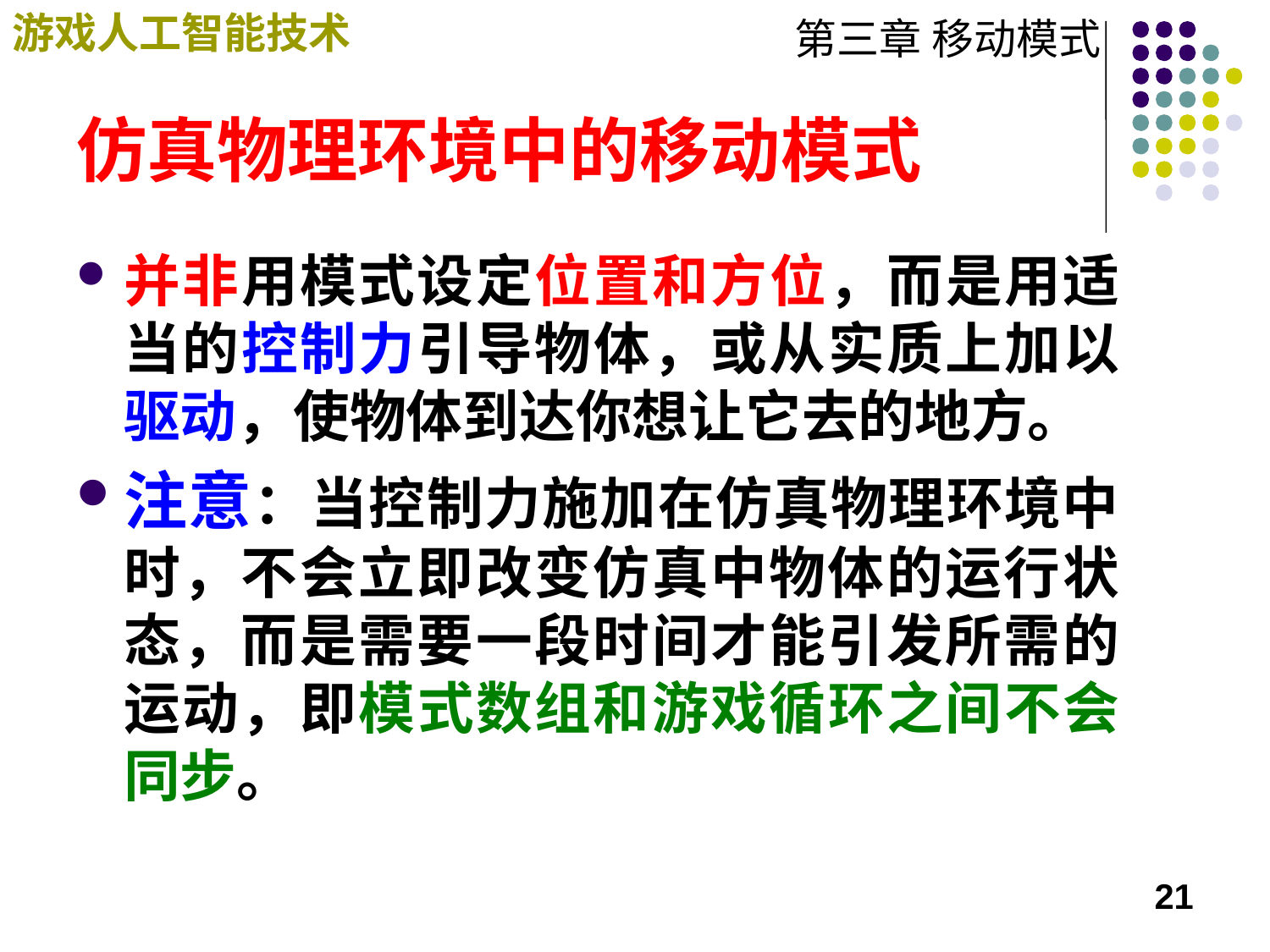

# 仿真物理环境中的移动模式
并非用模式设定位置和方位，而是用适当的控制力引导物体，或从实质上加以驱动，使物体到达你想让它去的地方。
注意：当控制力施加在仿真物理环境中时，不会立即改变仿真中物体的运行状态，而是需要一段时间才能引发所需的运动，即模式数组和游戏循环之间不会同步。
21